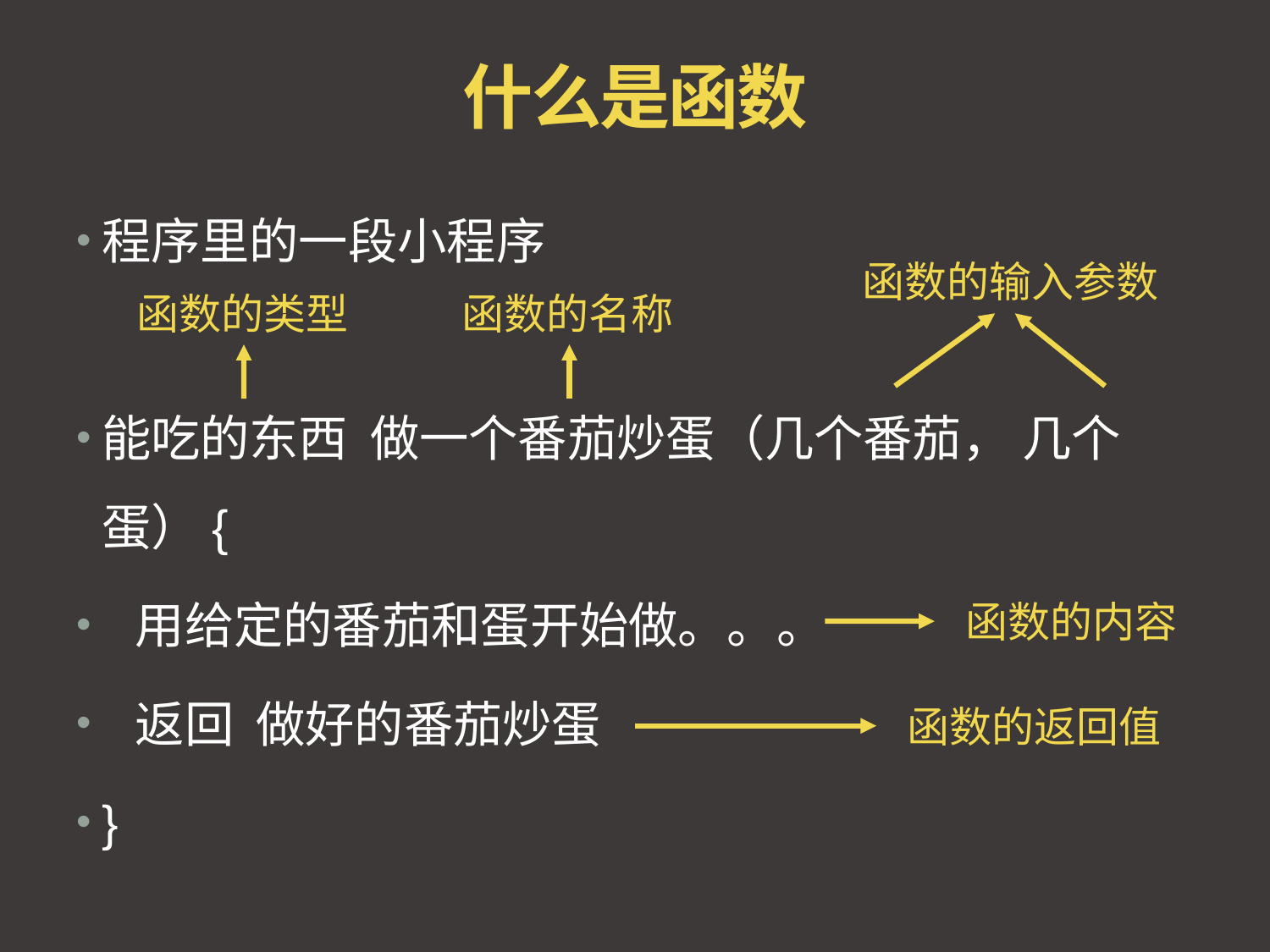

# 什么是函数
程序里的一段小程序

能吃的东西  做一个番茄炒蛋（几个番茄， 几个蛋）{
  用给定的番茄和蛋开始做。。。
  返回  做好的番茄炒蛋
}
函数的输入参数
函数的类型
函数的名称
函数的内容
函数的返回值